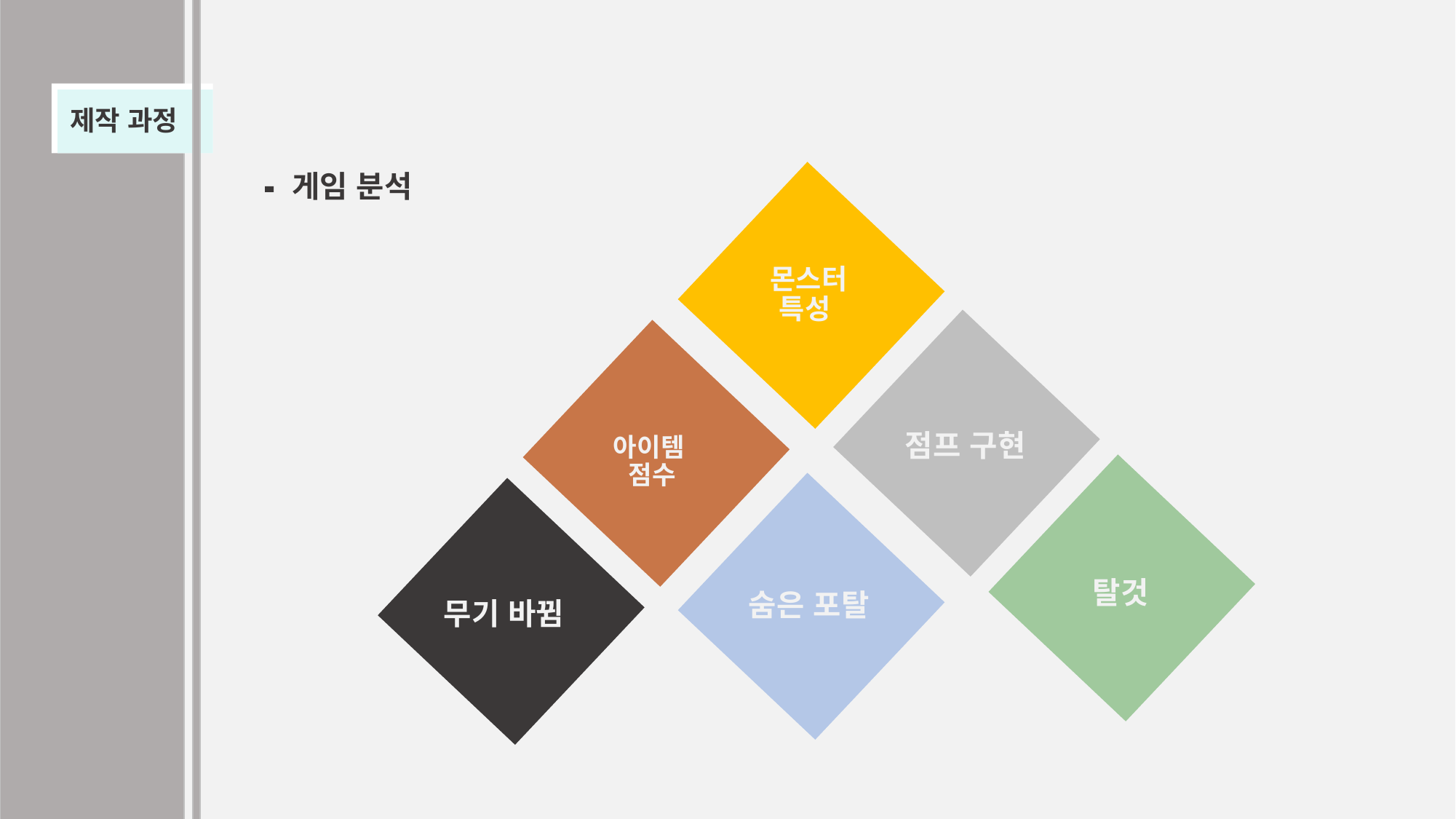

제작 과정

- 게임 분석

몬스터
특성

점프 구현
아이템
점수

탈것
숨은 포탈
무기 바뀜